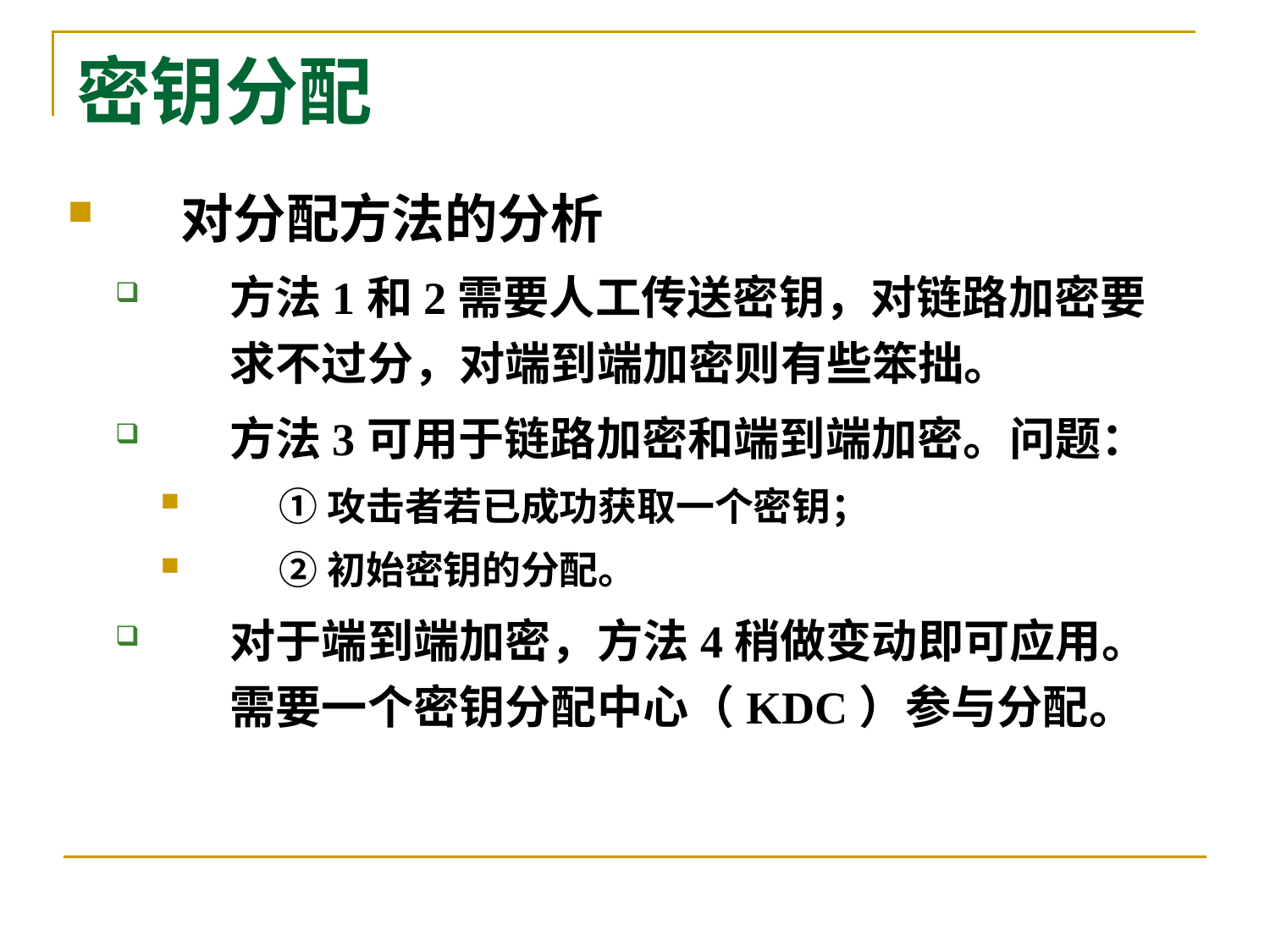

# 密钥分配
对分配方法的分析
方法1和2需要人工传送密钥，对链路加密要求不过分，对端到端加密则有些笨拙。
方法3可用于链路加密和端到端加密。问题：
①攻击者若已成功获取一个密钥；
②初始密钥的分配。
对于端到端加密，方法4稍做变动即可应用。需要一个密钥分配中心（KDC）参与分配。

5